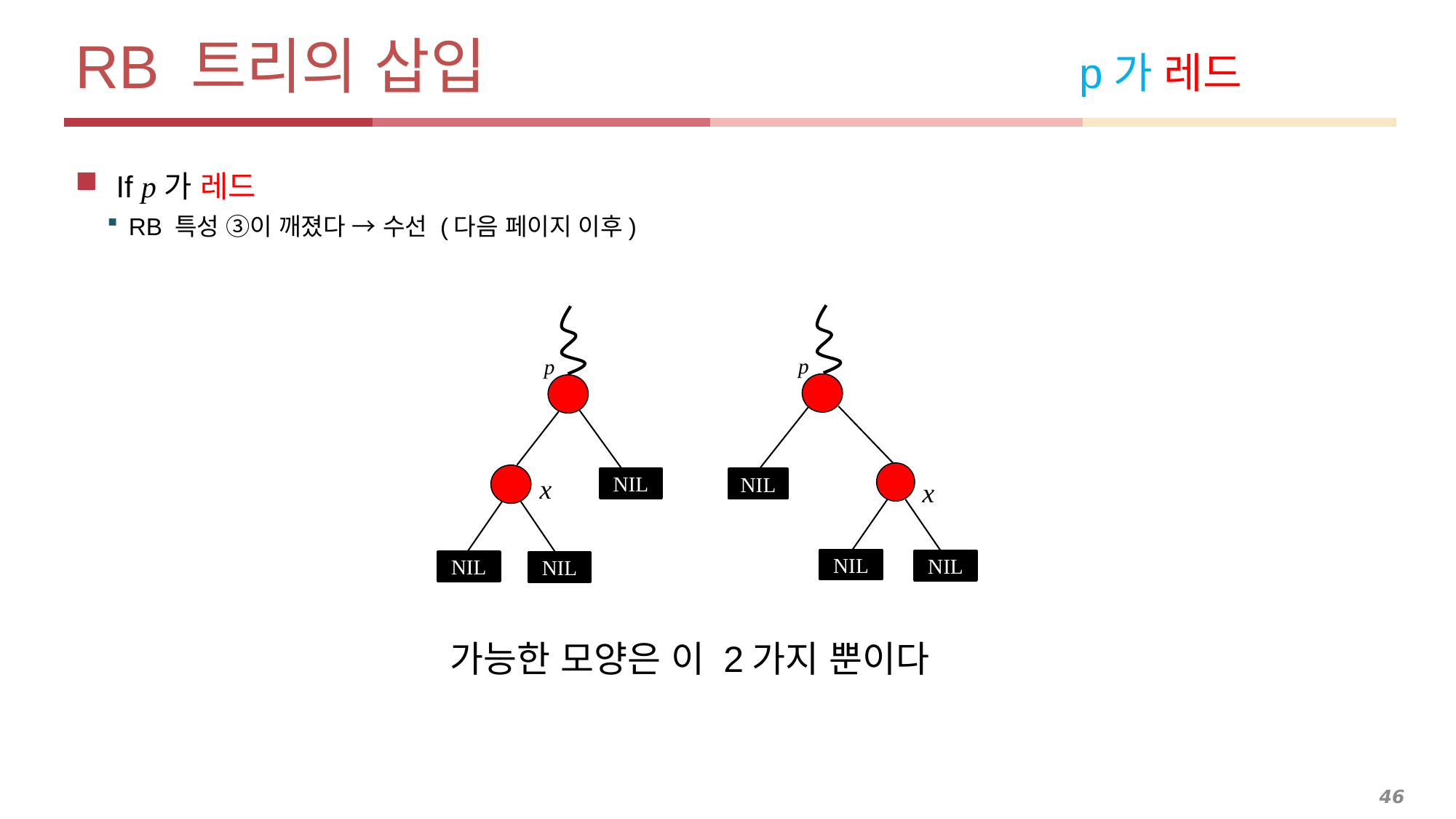

# RB 트리의 삽입                                      p가 레드
If p가 레드
RB 특성 ③이 깨졌다 → 수선 (다음 페이지 이후)

p
p

x
NIL
NIL
x

NIL
NIL
NIL
NIL
가능한 모양은 이 2가지 뿐이다